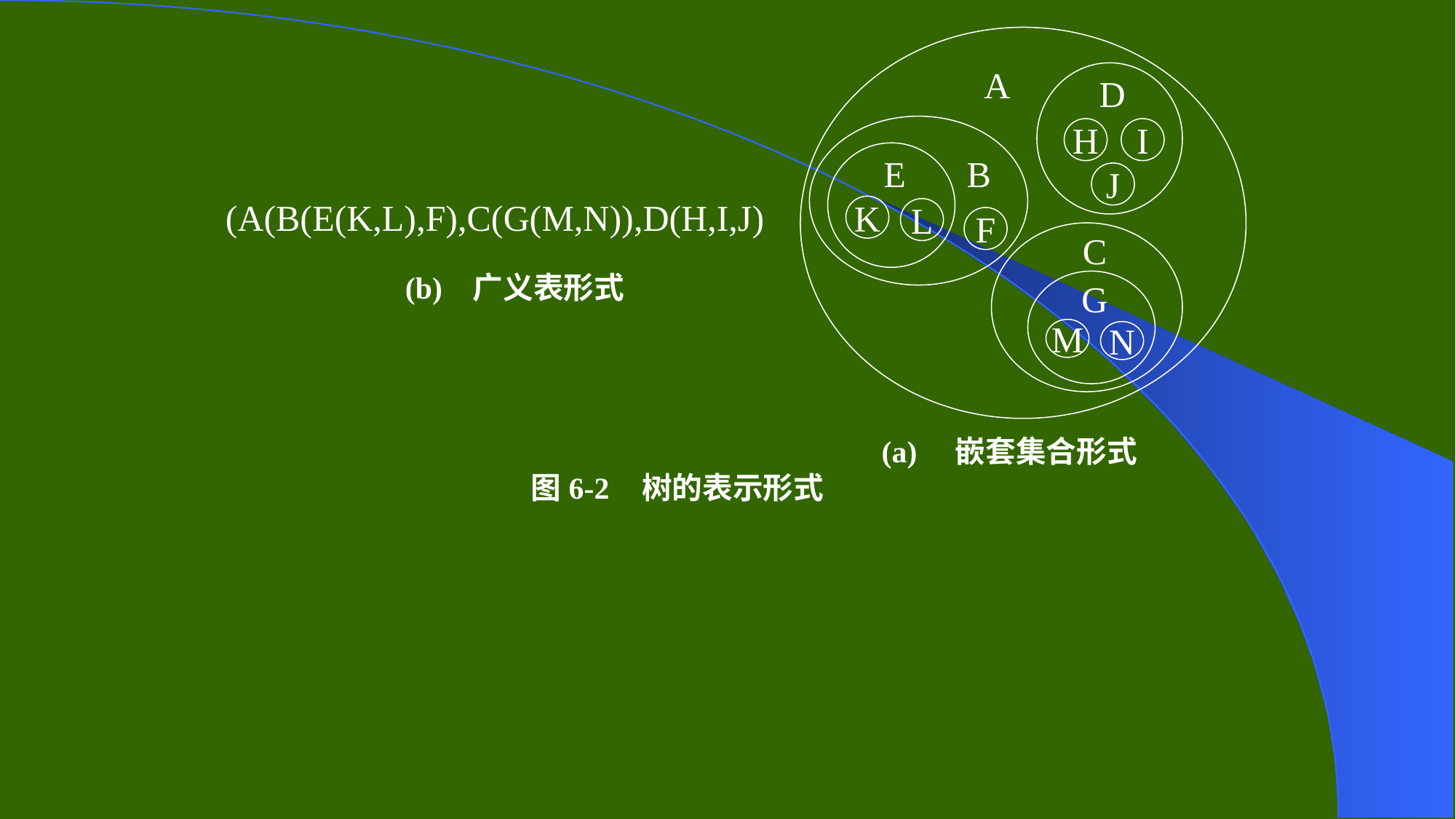

A

D
H
I
J

E
K
L
B
F

C

G
M
N
(A(B(E(K,L),F),C(G(M,N)),D(H,I,J)
(b)   广义表形式
(a)    嵌套集合形式
图6-2   树的表示形式